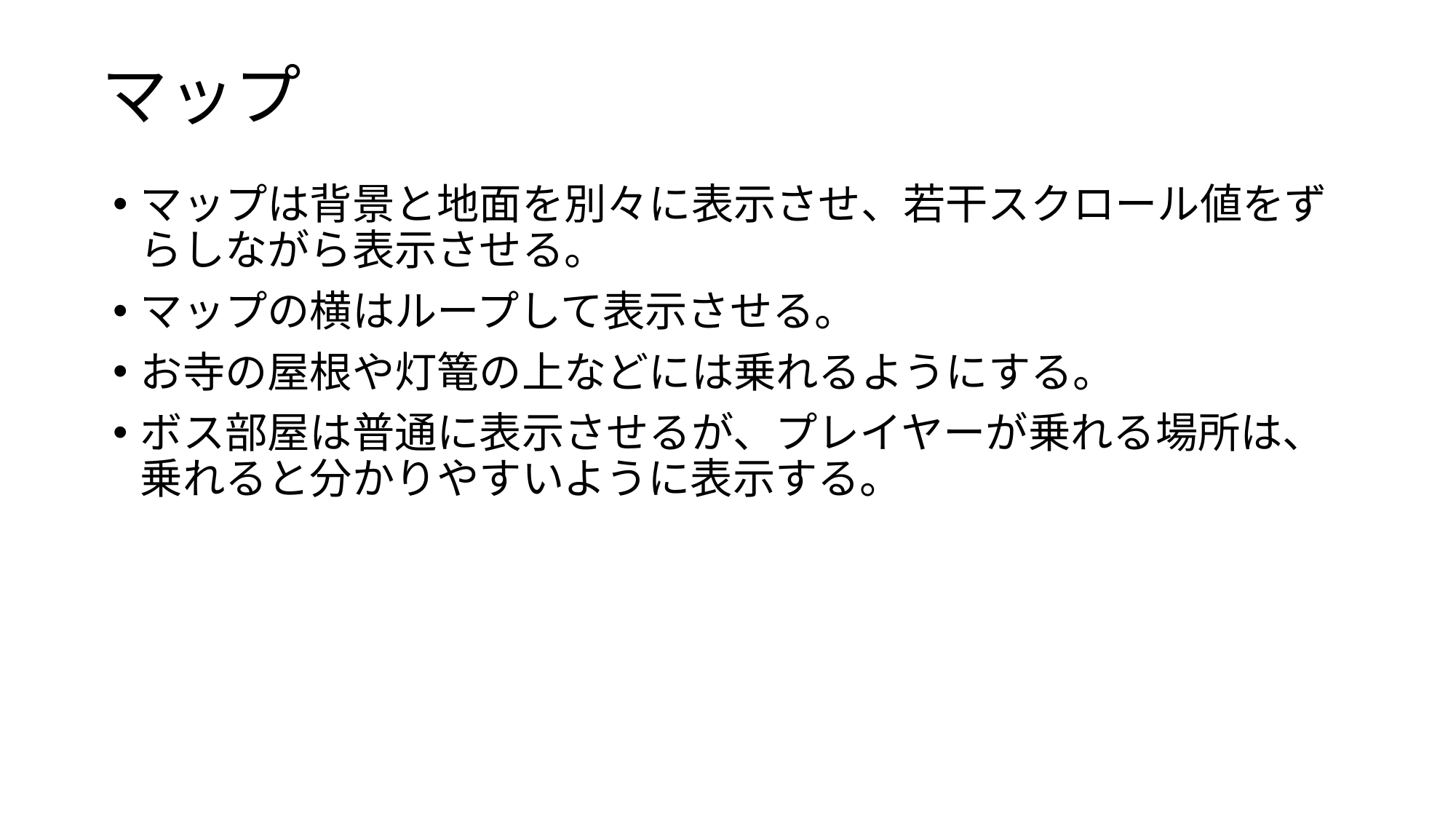

# マップ
マップは背景と地面を別々に表示させ、若干スクロール値をずらしながら表示させる。
マップの横はループして表示させる。
お寺の屋根や灯篭の上などには乗れるようにする。
ボス部屋は普通に表示させるが、プレイヤーが乗れる場所は、乗れると分かりやすいように表示する。